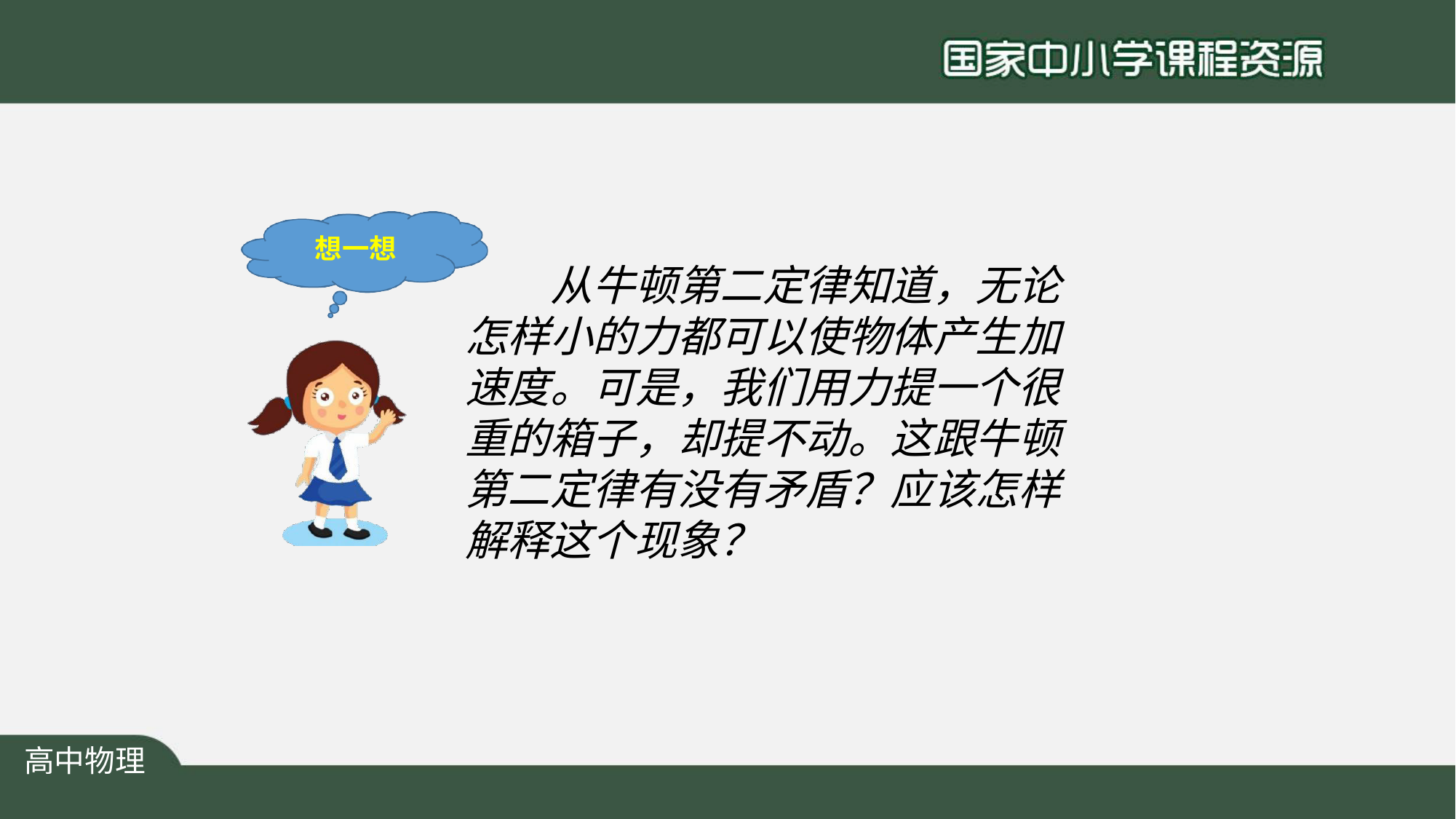

想一想
从牛顿第二定律知道，无论 怎样小的力都可以使物体产生加 速度。可是，我们用力提一个很 重的箱子，却提不动。这跟牛顿 第二定律有没有矛盾？应该怎样 解释这个现象？

高中物理